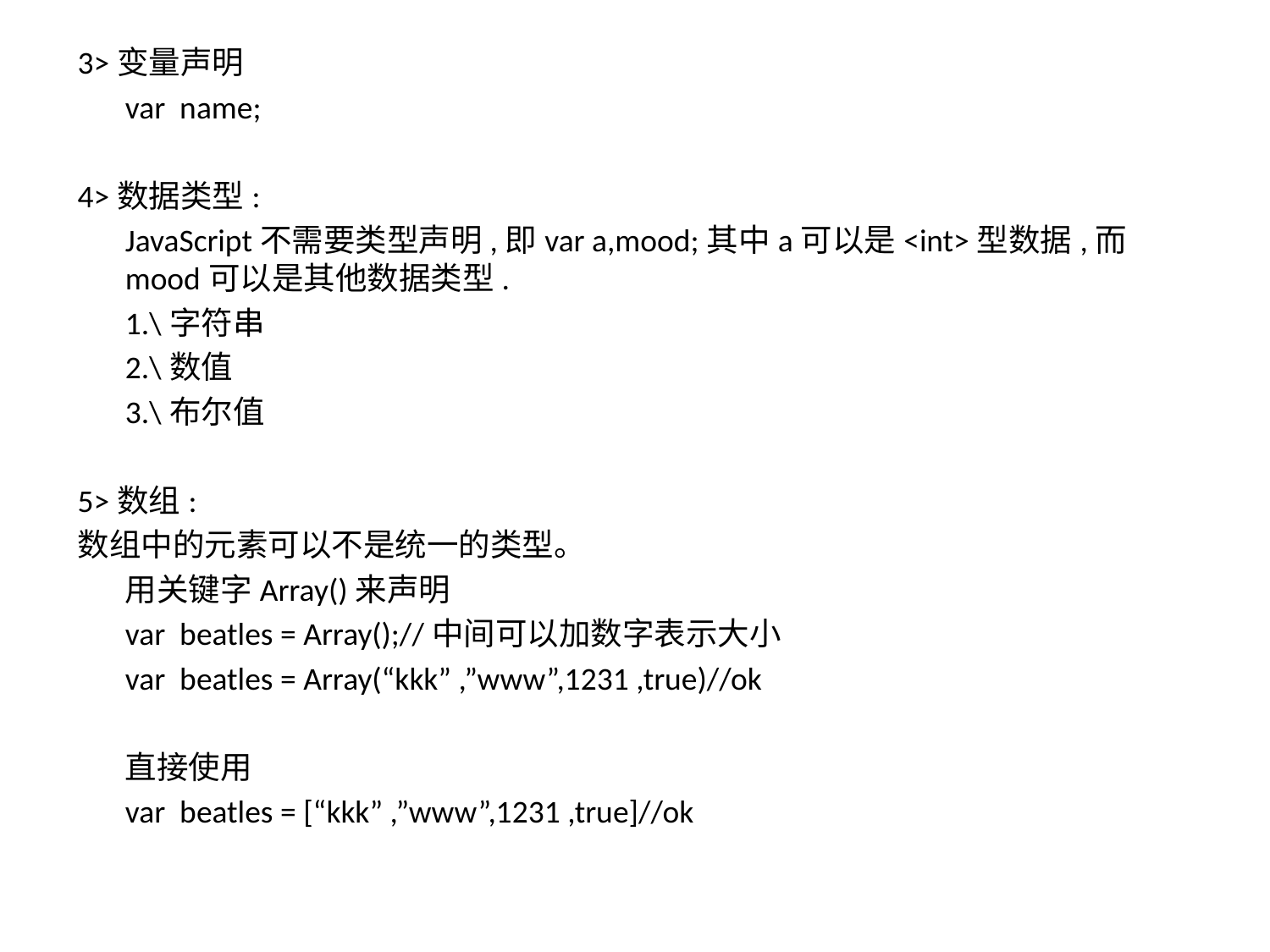

3>变量声明
	var  name;

4>数据类型:
 	JavaScript不需要类型声明,即var a,mood;其中a可以是<int>型数据,而mood可以是其他数据类型.
	1.\字符串
	2.\数值
	3.\布尔值

5>数组:
数组中的元素可以不是统一的类型。
	用关键字Array()来声明
	var  beatles = Array();//中间可以加数字表示大小
	var  beatles = Array(“kkk” ,”www”,1231 ,true)//ok

	直接使用
	var  beatles = [“kkk” ,”www”,1231 ,true]//ok